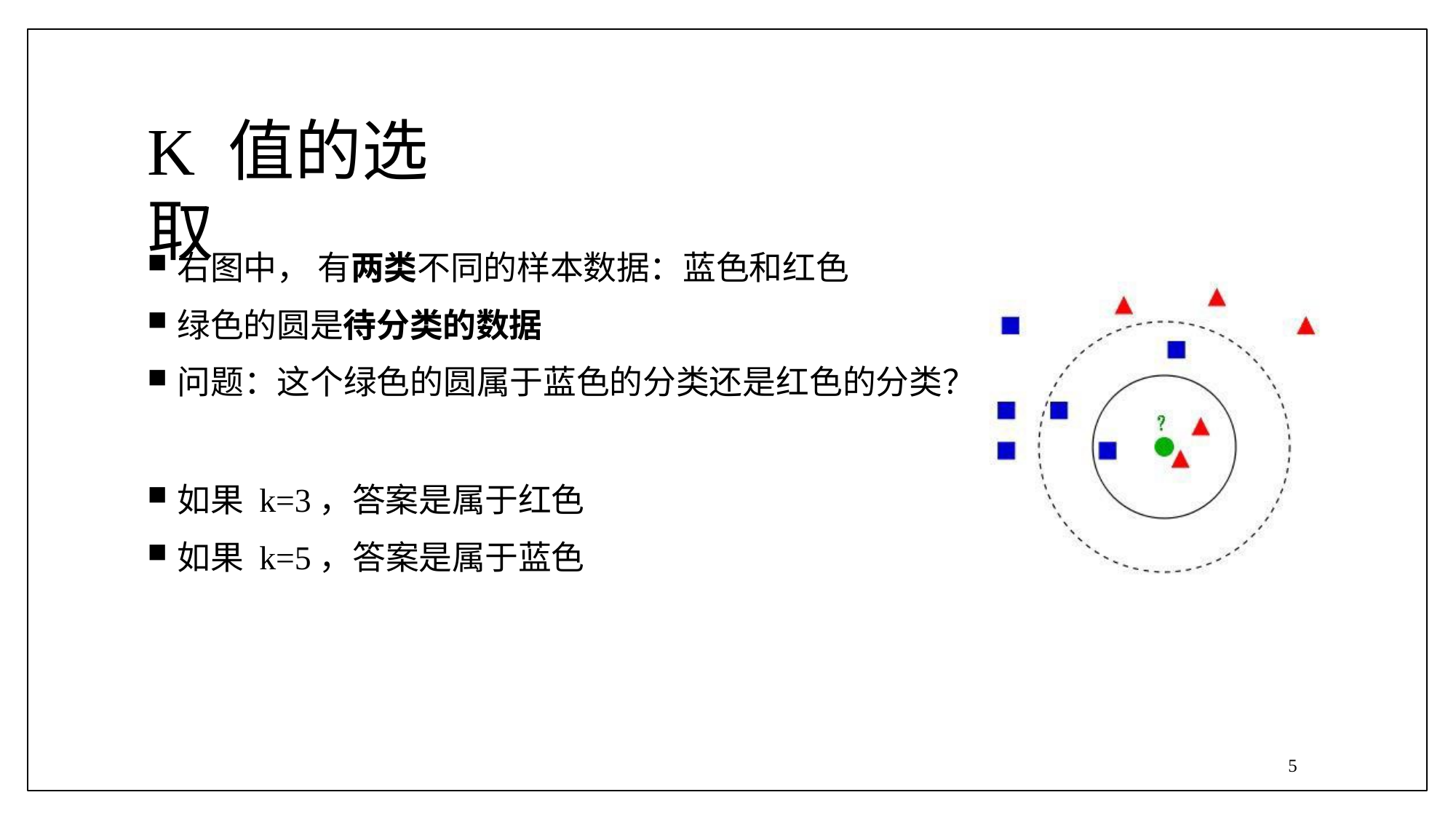

# K 值的选取
右图中， 有两类不同的样本数据：蓝色和红色
绿色的圆是待分类的数据
问题：这个绿色的圆属于蓝色的分类还是红色的分类？

如果 k=3，答案是属于红色
如果 k=5，答案是属于蓝色

5